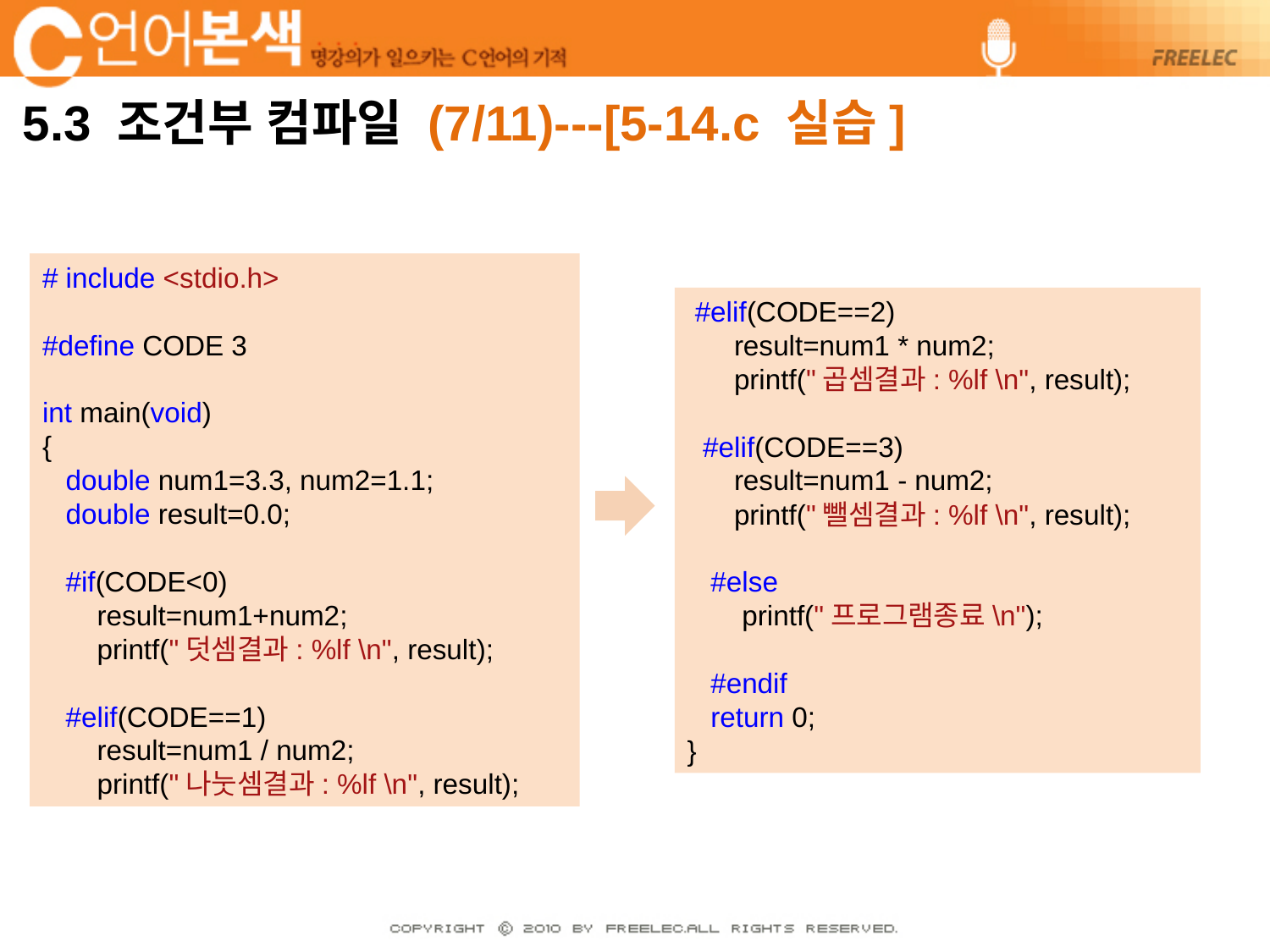

# 5.3 조건부 컴파일 (7/11)---[5-14.c 실습]
# include <stdio.h>

#define CODE 3

int main(void)
{
   double num1=3.3, num2=1.1;
   double result=0.0;

   #if(CODE<0)
       result=num1+num2;
       printf("덧셈결과: %lf \n", result);

   #elif(CODE==1)
       result=num1 / num2;
       printf("나눗셈결과: %lf \n", result);
 #elif(CODE==2)
      result=num1 * num2;
      printf("곱셈결과: %lf \n", result);

  #elif(CODE==3)
      result=num1 - num2;
      printf("뺄셈결과: %lf \n", result);

   #else
       printf("프로그램종료\n");

   #endif
   return 0;
}